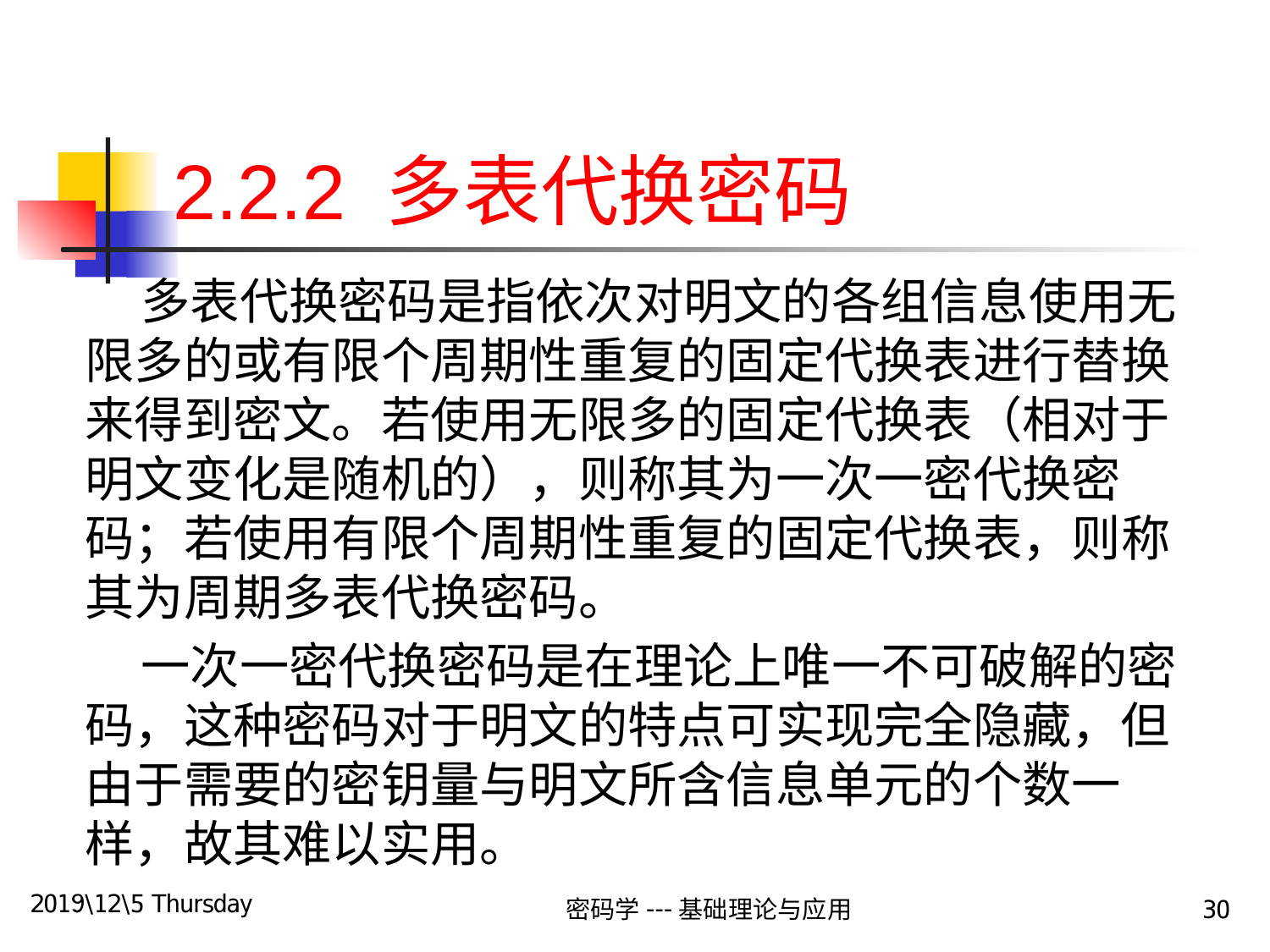

# 2.2.2 多表代换密码
    多表代换密码是指依次对明文的各组信息使用无限多的或有限个周期性重复的固定代换表进行替换来得到密文。若使用无限多的固定代换表（相对于明文变化是随机的），则称其为一次一密代换密码；若使用有限个周期性重复的固定代换表，则称其为周期多表代换密码。
    一次一密代换密码是在理论上唯一不可破解的密码，这种密码对于明文的特点可实现完全隐藏，但由于需要的密钥量与明文所含信息单元的个数一样，故其难以实用。

密码学---基础理论与应用
30
2019\12\5 Thursday